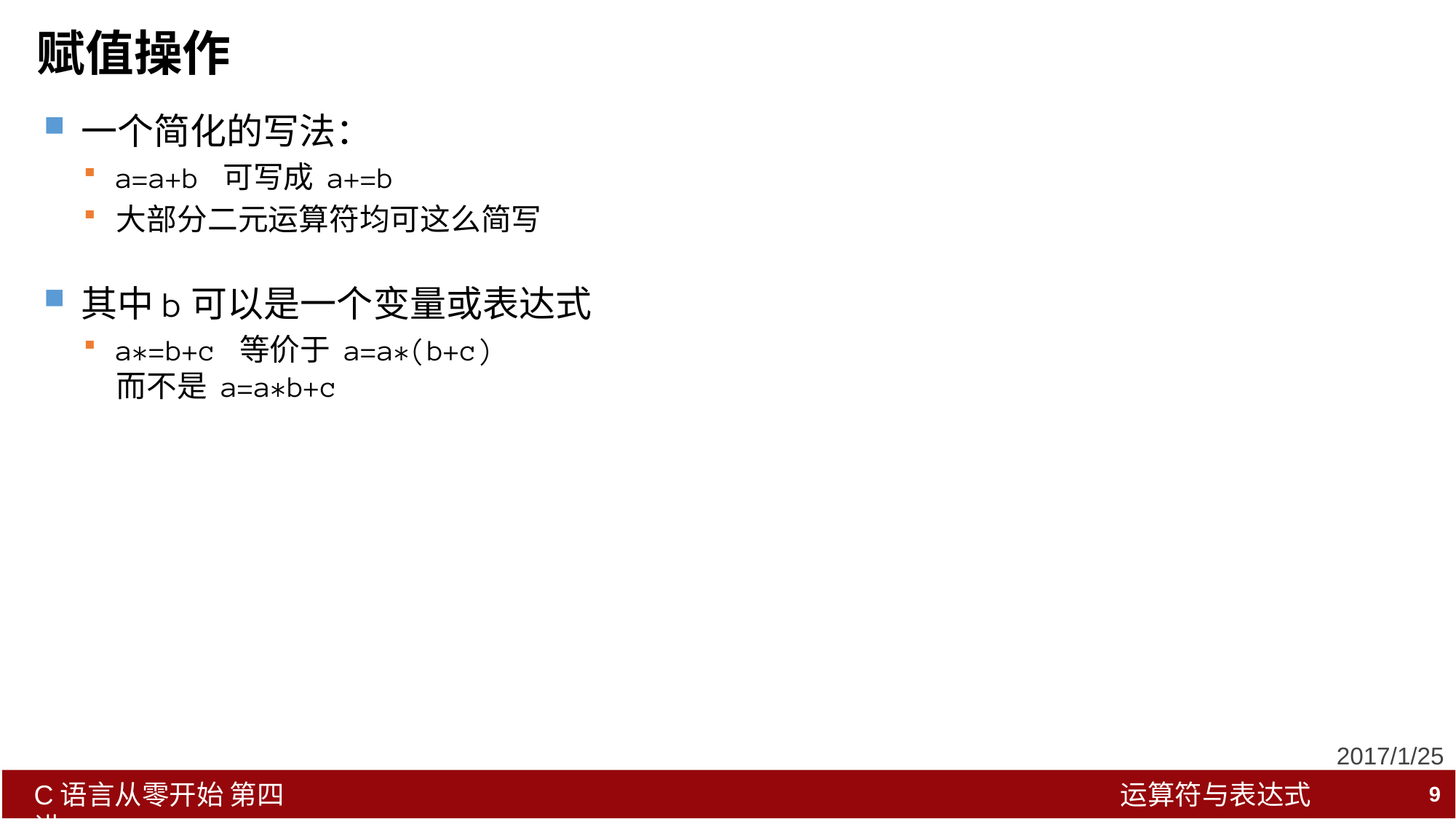

# 赋值操作
一个简化的写法：
a=a+b 可写成 a+=b
大部分二元运算符均可这么简写

其中b可以是一个变量或表达式
a*=b+c 等价于 a=a*(b+c)
而不是 a=a*b+c
2017/1/25
9